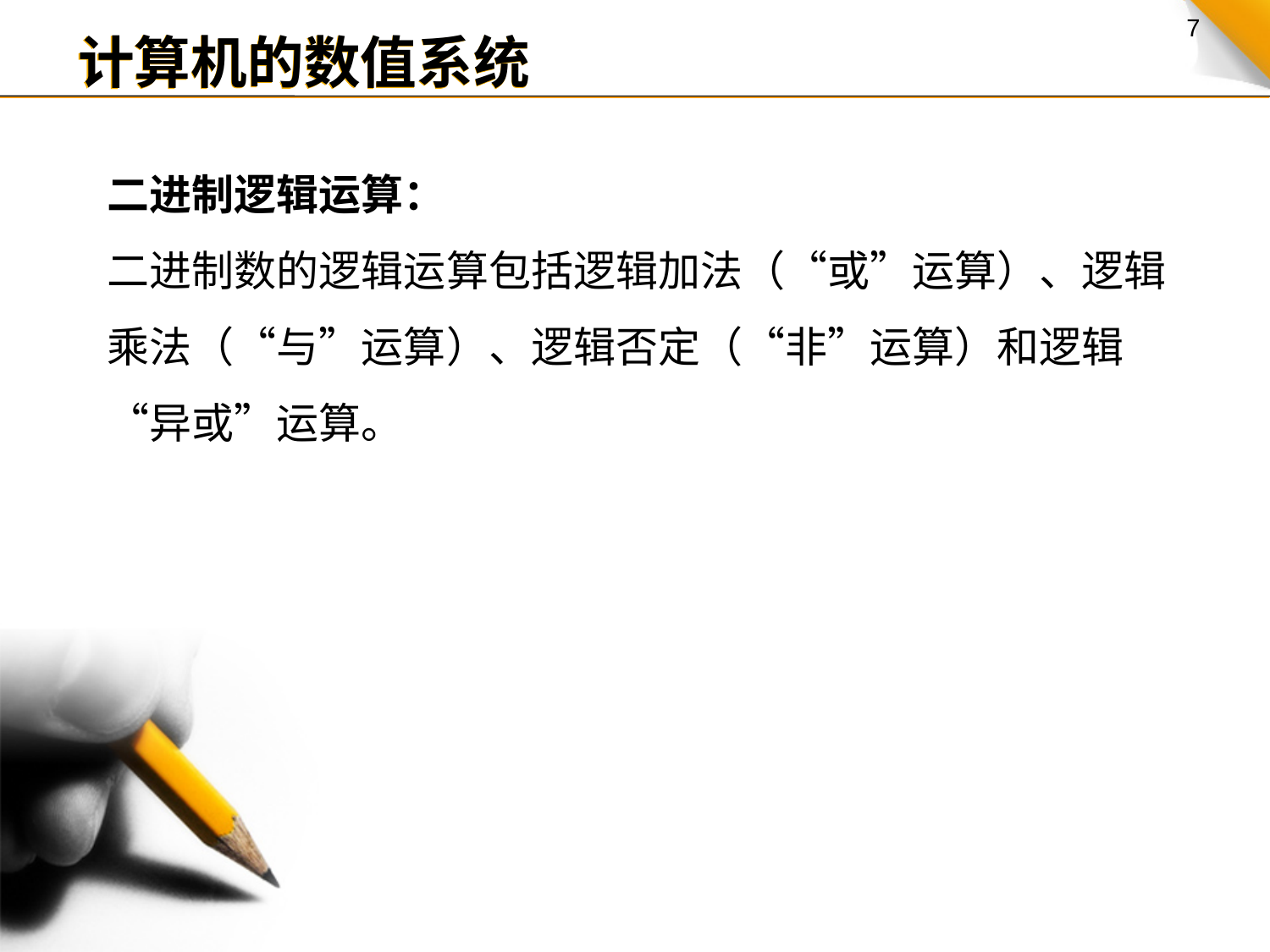

计算机的数值系统
二进制逻辑运算：
二进制数的逻辑运算包括逻辑加法（“或”运算）、逻辑乘法（“与”运算）、逻辑否定（“非”运算）和逻辑“异或”运算。